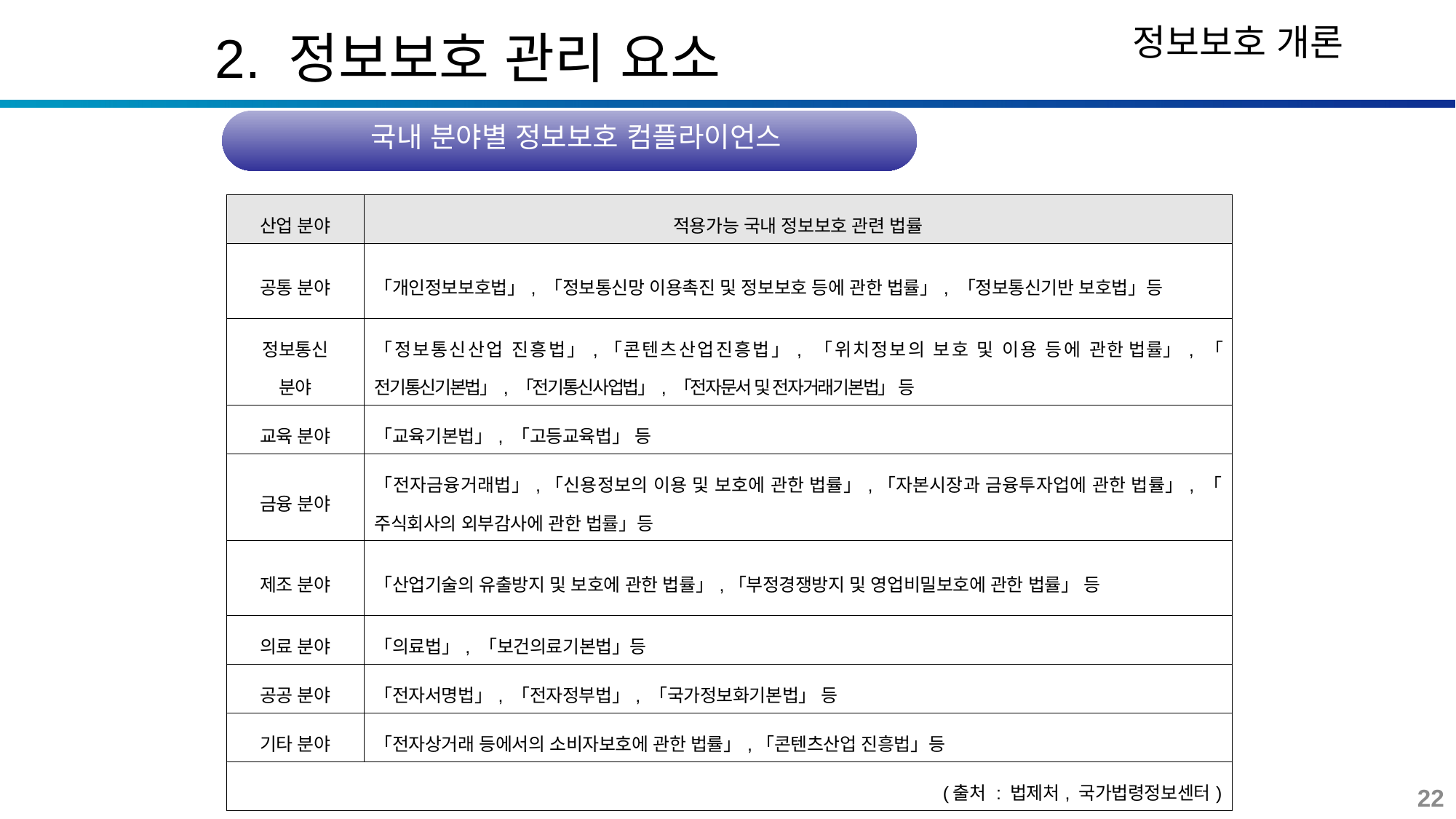

2. 정보보호 관리 요소

국내 분야별 정보보호 컴플라이언스
| 산업 분야 | 적용가능 국내 정보보호 관련 법률 |
| --- | --- |
| 공통 분야 | 「개인정보보호법」, 「정보통신망 이용촉진 및 정보보호 등에 관한 법률」, 「정보통신기반 보호법」등 |
| 정보통신 분야 | 「정보통신산업 진흥법」,「콘텐츠산업진흥법」, 「위치정보의 보호 및 이용 등에 관한 법률」, 「전기통신기본법」, 「전기통신사업법」, 「전자문서 및 전자거래기본법」 등 |
| 교육 분야 | 「교육기본법」, 「고등교육법」 등 |
| 금융 분야 | 「전자금융거래법」,「신용정보의 이용 및 보호에 관한 법률」,「자본시장과 금융투자업에 관한 법률」, 「주식회사의 외부감사에 관한 법률」등 |
| 제조 분야 | 「산업기술의 유출방지 및 보호에 관한 법률」,「부정경쟁방지 및 영업비밀보호에 관한 법률」 등 |
| 의료 분야 | 「의료법」, 「보건의료기본법」등 |
| 공공 분야 | 「전자서명법」, 「전자정부법」, 「국가정보화기본법」 등 |
| 기타 분야 | 「전자상거래 등에서의 소비자보호에 관한 법률」,「콘텐츠산업 진흥법」등 |
| (출처 : 법제처, 국가법령정보센터) |  |
22